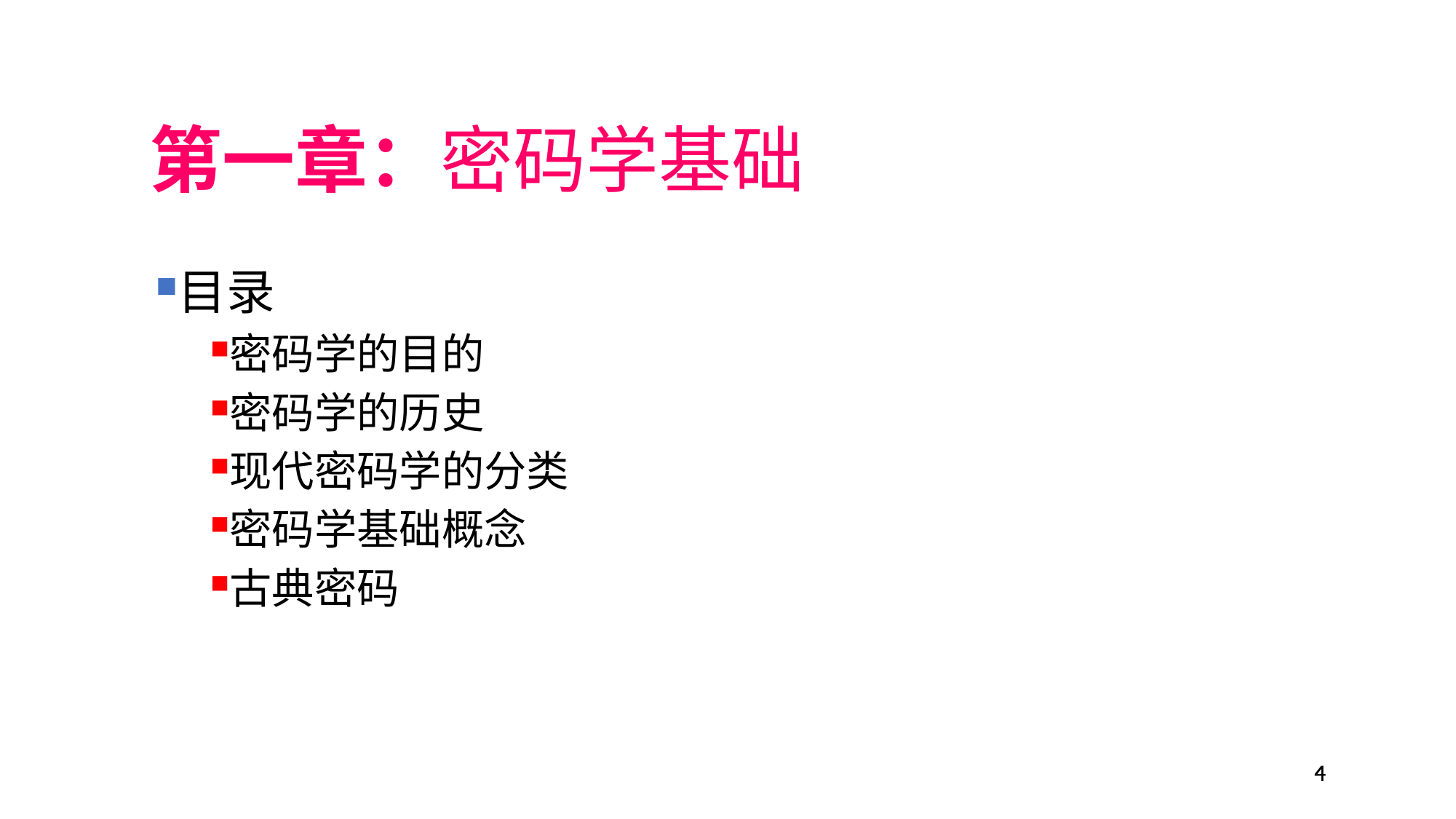

第一章：密码学基础
目录
密码学的目的
密码学的历史
现代密码学的分类
密码学基础概念
古典密码
4